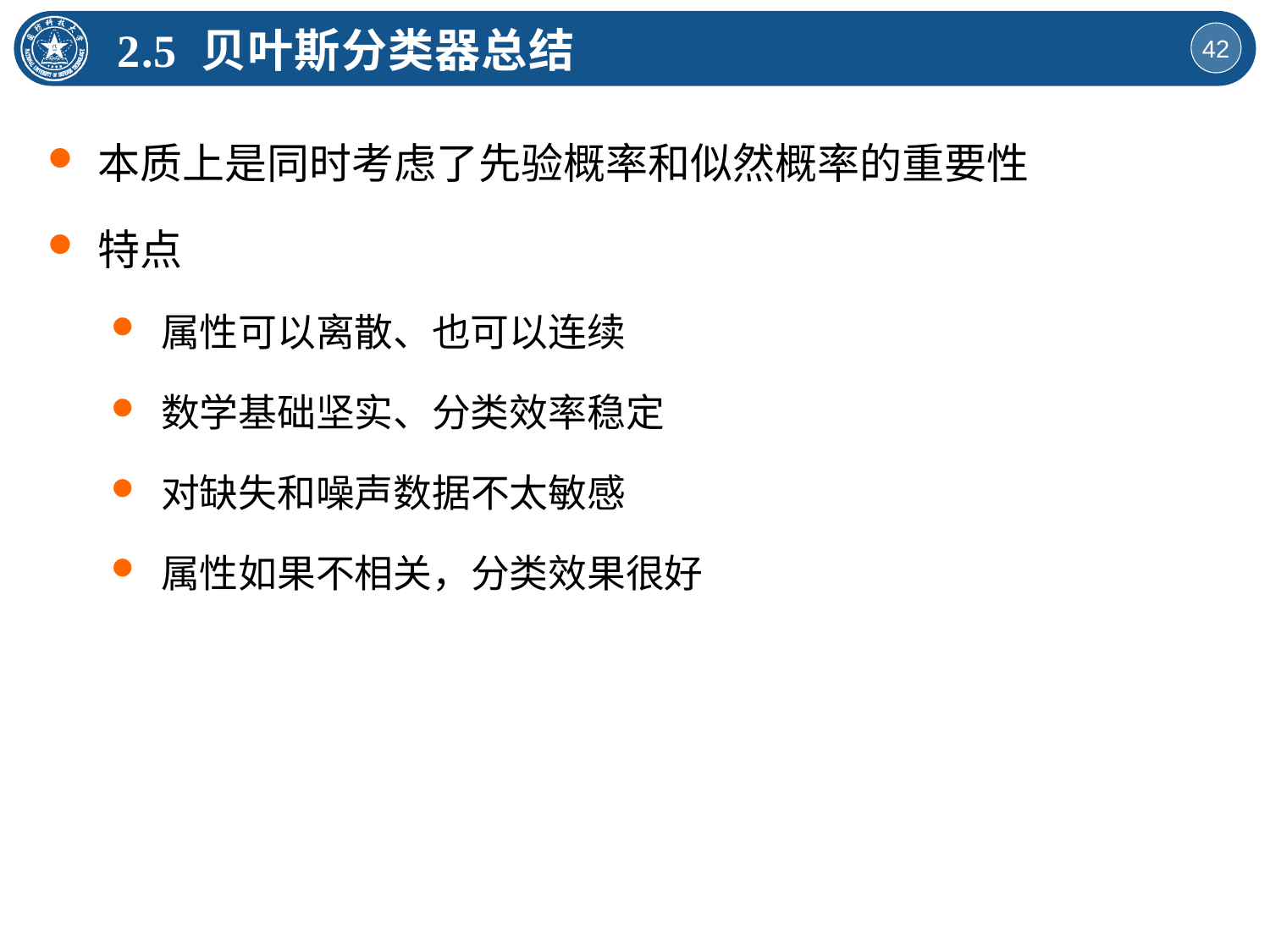

2.5 贝叶斯分类器总结
本质上是同时考虑了先验概率和似然概率的重要性
特点
属性可以离散、也可以连续
数学基础坚实、分类效率稳定
对缺失和噪声数据不太敏感
属性如果不相关，分类效果很好